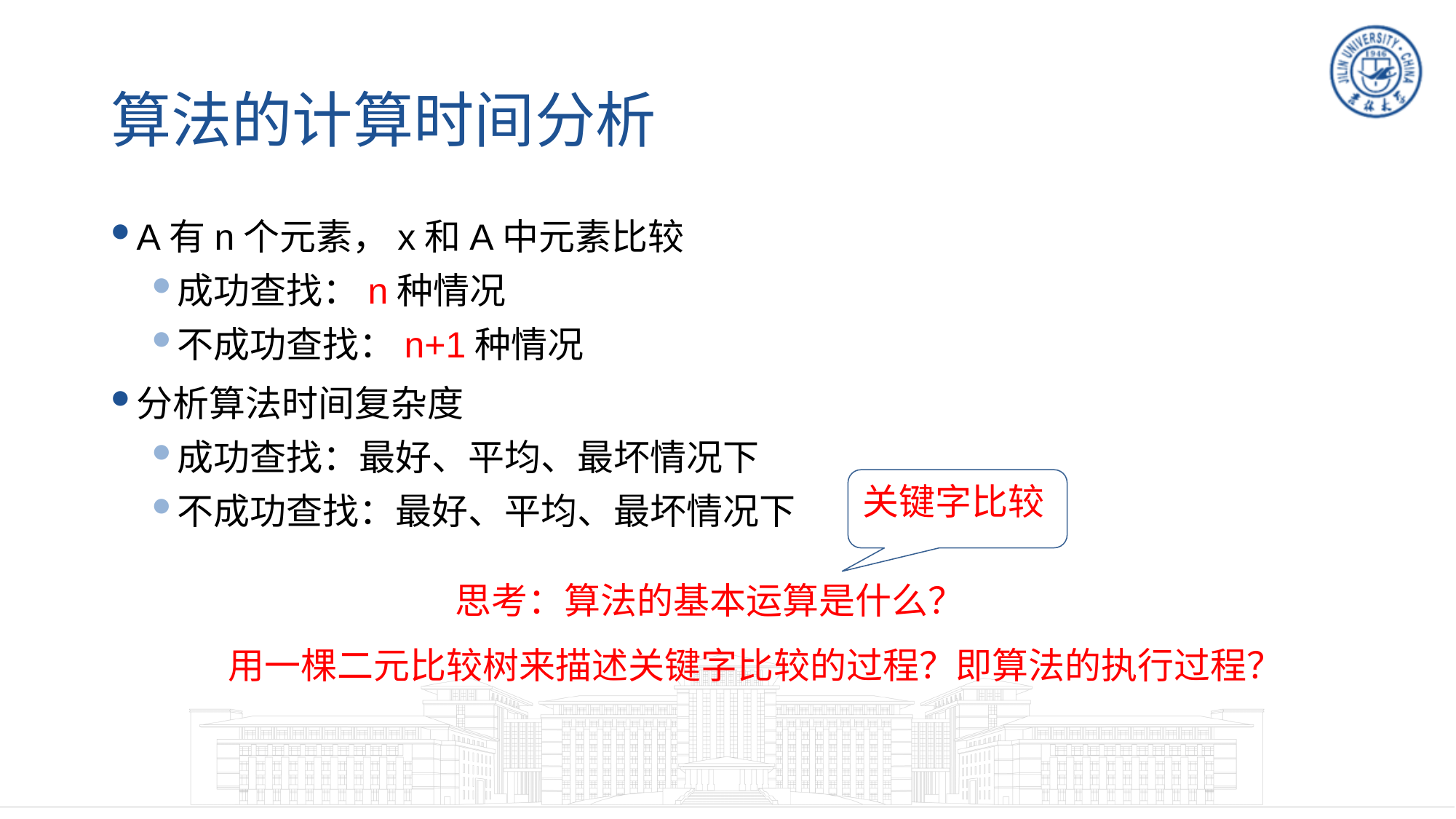

# 算法的计算时间分析
A有n个元素，x和A中元素比较
成功查找：n种情况
不成功查找：n+1种情况
分析算法时间复杂度
成功查找：最好、平均、最坏情况下
不成功查找：最好、平均、最坏情况下

关键字比较
思考：算法的基本运算是什么？
用一棵二元比较树来描述关键字比较的过程？即算法的执行过程？
15